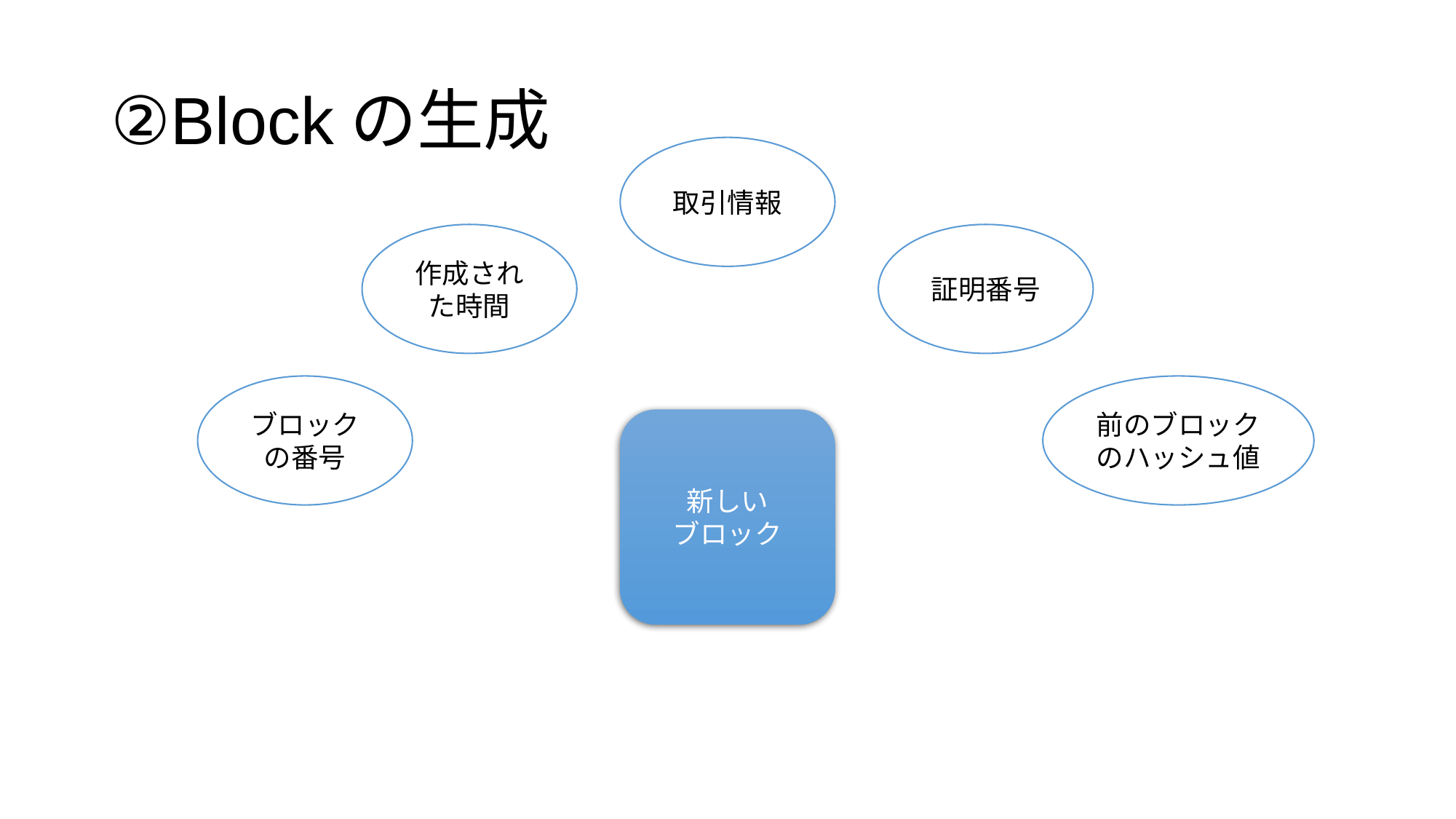

# ②Blockの生成
取引情報
作成された時間
証明番号
ブロックの番号
前のブロックのハッシュ値
新しい
ブロック